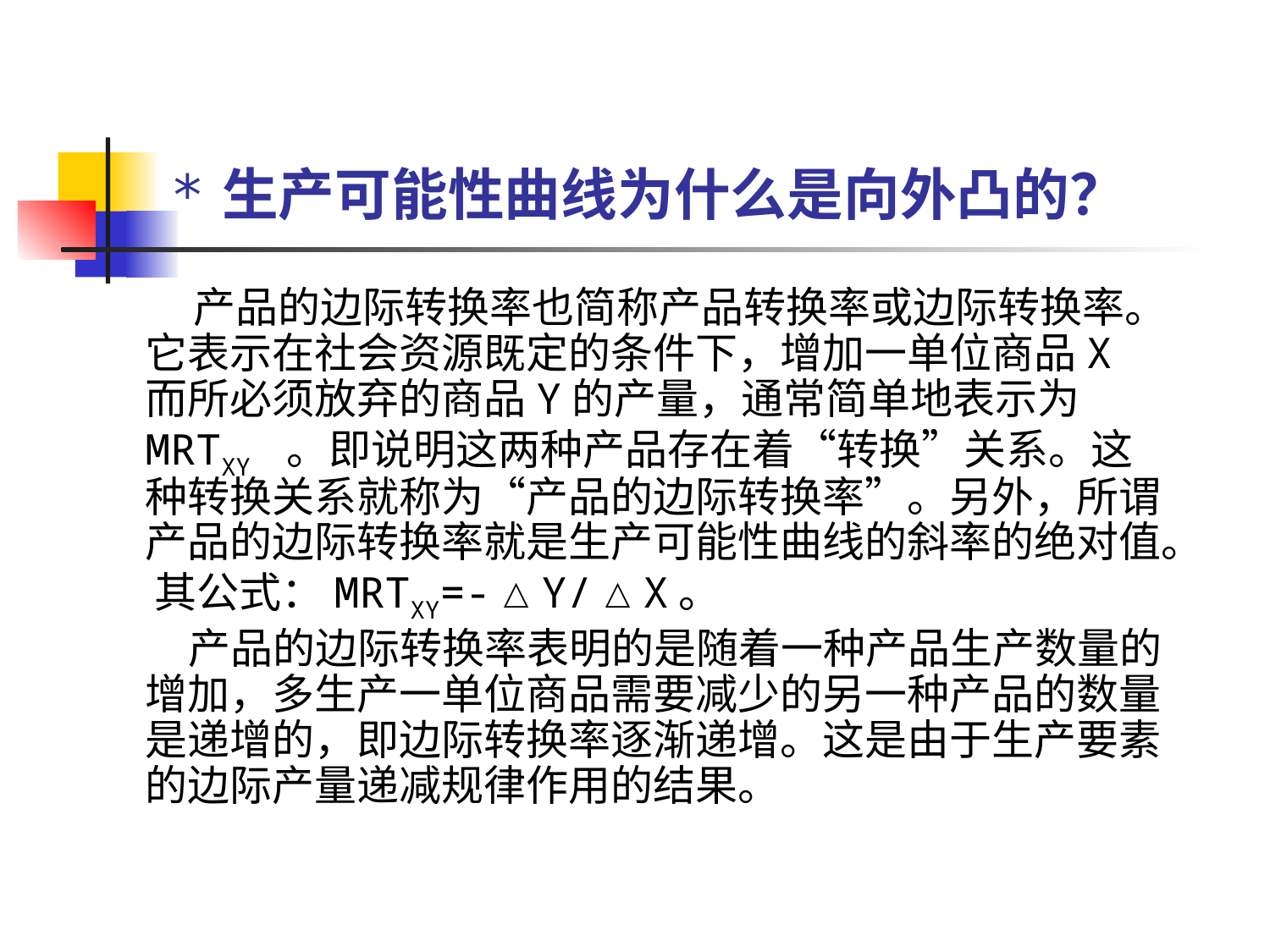

# *生产可能性曲线为什么是向外凸的？
         产品的边际转换率也简称产品转换率或边际转换率。它表示在社会资源既定的条件下，增加一单位商品X而所必须放弃的商品Y的产量，通常简单地表示为MRTXY 。即说明这两种产品存在着“转换”关系。这种转换关系就称为“产品的边际转换率”。另外，所谓产品的边际转换率就是生产可能性曲线的斜率的绝对值。 其公式：MRTXY=-△Y/△X。
   　 产品的边际转换率表明的是随着一种产品生产数量的增加，多生产一单位商品需要减少的另一种产品的数量是递增的，即边际转换率逐渐递增。这是由于生产要素的边际产量递减规律作用的结果。